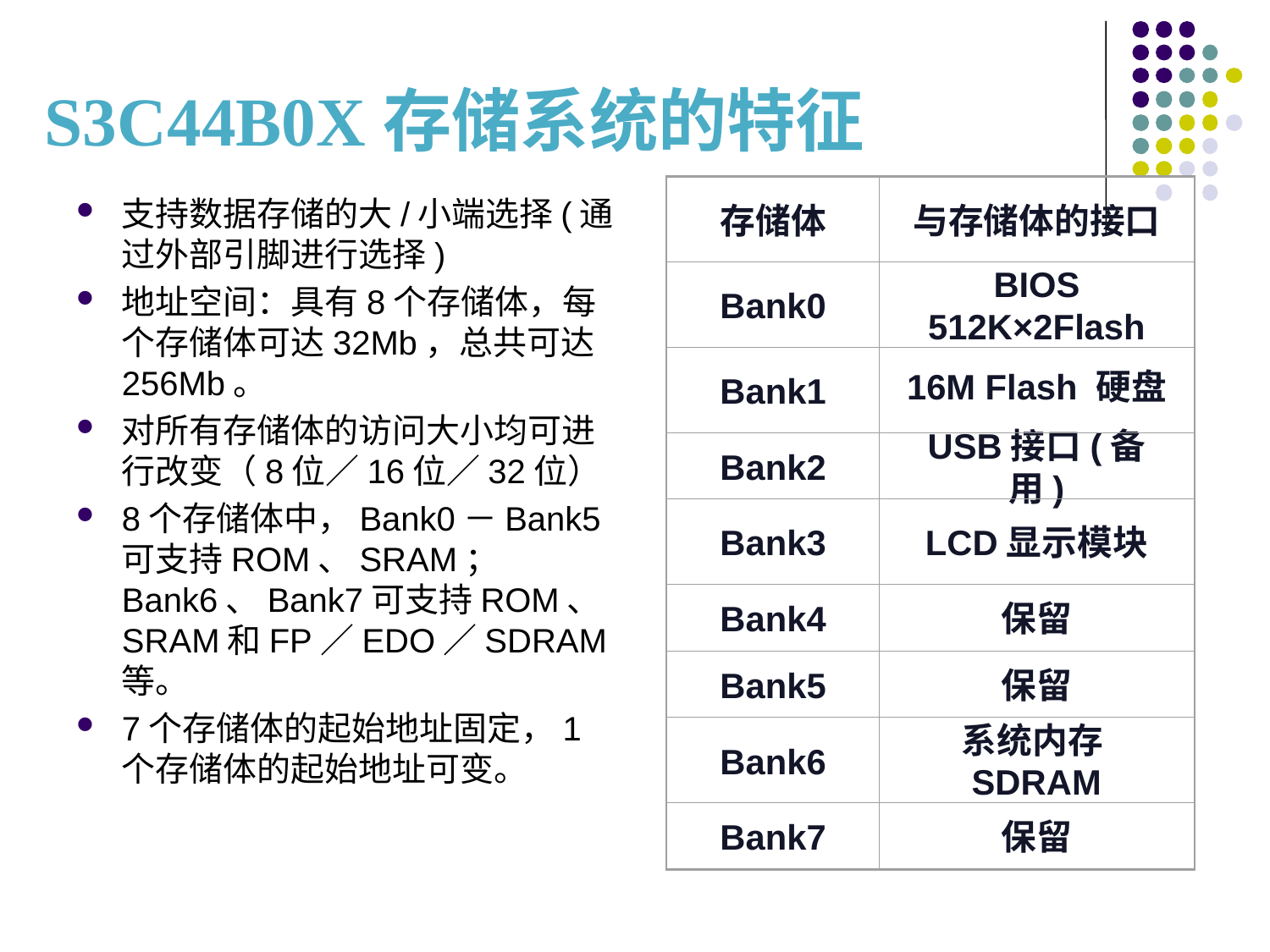

# S3C44B0X存储系统的特征

存储体

与存储体的接口

Bank0

BIOS 512K×2Flash

Bank1

16M Flash 硬盘

Bank2

USB接口(备用)

Bank3

LCD显示模块

Bank4

保留

Bank5

保留

Bank6

系统内存SDRAM

Bank7

保留
支持数据存储的大/小端选择(通过外部引脚进行选择)
地址空间：具有8个存储体，每个存储体可达32Mb，总共可达256Mb。
对所有存储体的访问大小均可进行改变（8位／16位／32位）
8个存储体中，Bank0－Bank5可支持ROM、SRAM；
Bank6、Bank7可支持ROM、SRAM和FP／EDO／SDRAM等。
7个存储体的起始地址固定，1个存储体的起始地址可变。